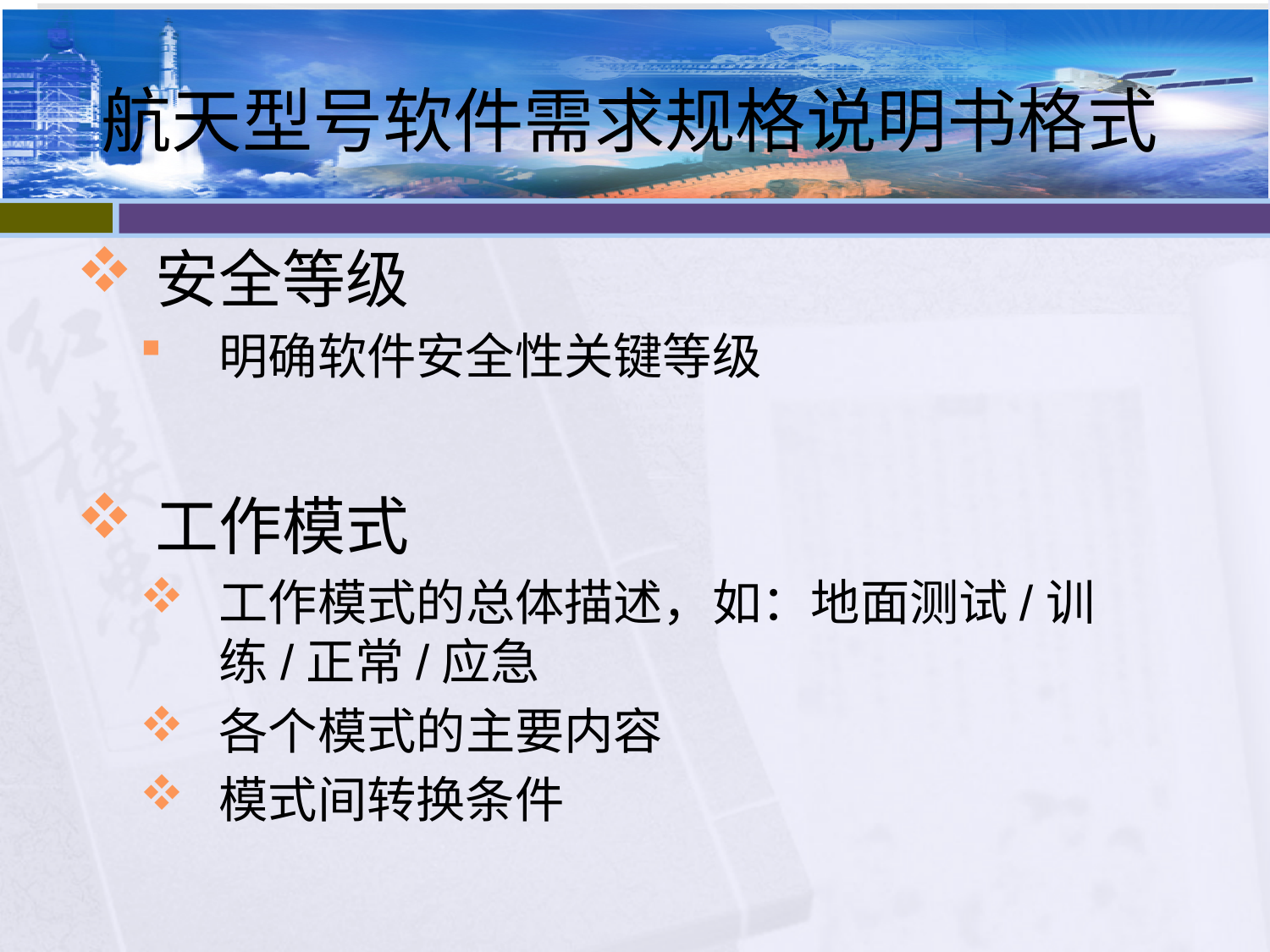

# 航天型号软件需求规格说明书格式

安全等级
明确软件安全性关键等级

工作模式
工作模式的总体描述，如：地面测试/训练/正常/应急
各个模式的主要内容
模式间转换条件